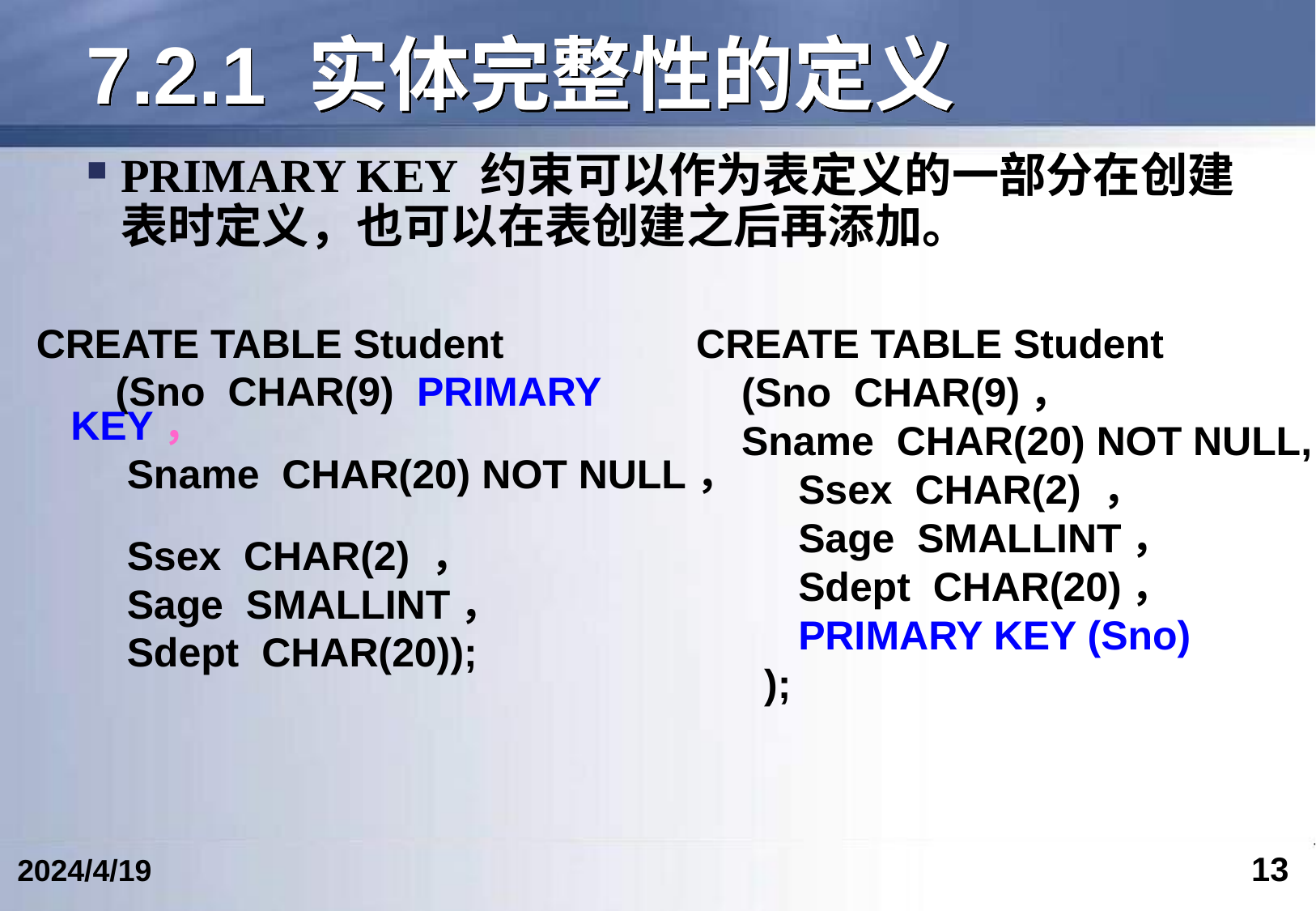

# 7.2.1 实体完整性的定义
PRIMARY KEY 约束可以作为表定义的一部分在创建表时定义，也可以在表创建之后再添加。
CREATE TABLE Student
    (Sno  CHAR(9)，
    Sname  CHAR(20) NOT NULL,
         Ssex  CHAR(2) ，
         Sage  SMALLINT，
         Sdept  CHAR(20)，
         PRIMARY KEY (Sno)
      );
CREATE TABLE Student
       (Sno  CHAR(9)  PRIMARY KEY，
        Sname  CHAR(20) NOT NULL，
        Ssex  CHAR(2) ，
        Sage  SMALLINT，
        Sdept  CHAR(20));
13
2024/4/19